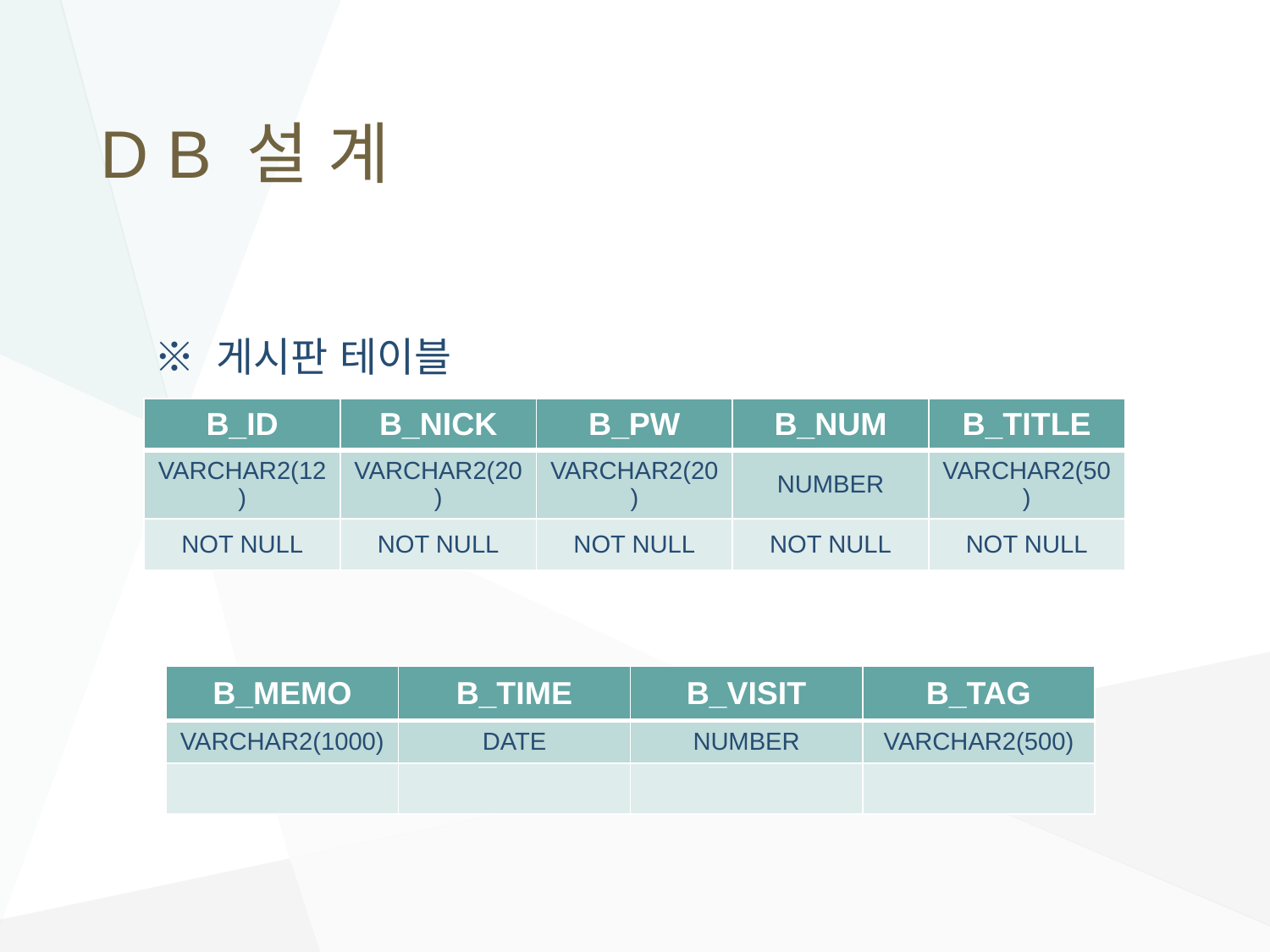

D B 설 계
※ 게시판 테이블
| B\_ID | B\_NICK | B\_PW | B\_NUM | B\_TITLE |
| --- | --- | --- | --- | --- |
| VARCHAR2(12) | VARCHAR2(20) | VARCHAR2(20) | NUMBER | VARCHAR2(50) |
| NOT NULL | NOT NULL | NOT NULL | NOT NULL | NOT NULL |
| B\_MEMO | B\_TIME | B\_VISIT | B\_TAG |
| --- | --- | --- | --- |
| VARCHAR2(1000) | DATE | NUMBER | VARCHAR2(500) |
|  |  |  |  |